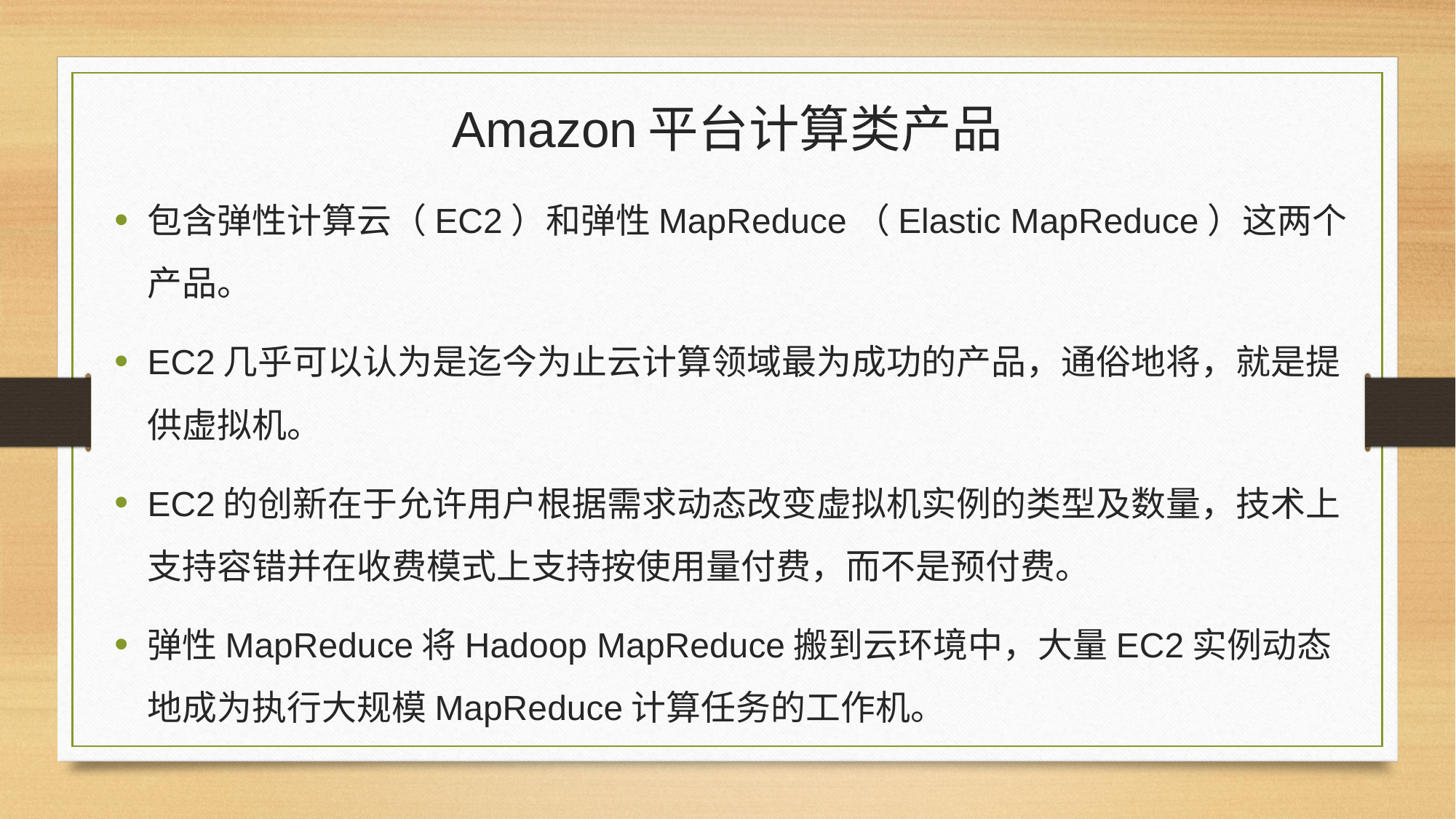

Amazon平台计算类产品
包含弹性计算云（EC2）和弹性MapReduce（Elastic MapReduce）这两个产品。
EC2几乎可以认为是迄今为止云计算领域最为成功的产品，通俗地将，就是提供虚拟机。
EC2的创新在于允许用户根据需求动态改变虚拟机实例的类型及数量，技术上支持容错并在收费模式上支持按使用量付费，而不是预付费。
弹性MapReduce将Hadoop MapReduce搬到云环境中，大量EC2实例动态地成为执行大规模MapReduce计算任务的工作机。